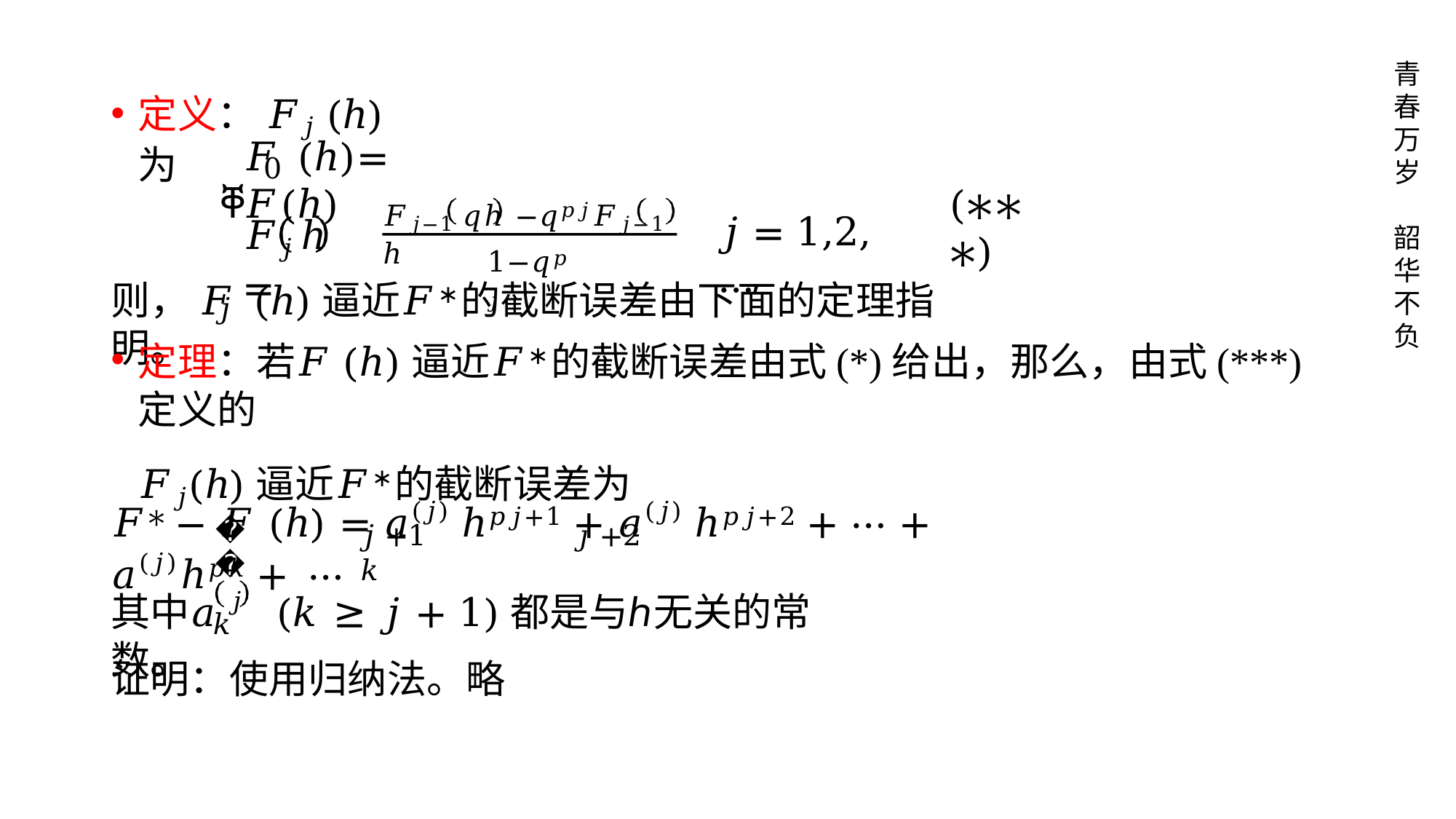

青 春 万 岁
# 定义： 𝐹𝑗(ℎ) 为
𝐹 (ℎ)	= 𝐹(ℎ)
0
ቐ
(∗∗∗)
𝐹𝑗−1 𝑞ℎ −𝑞𝑝𝑗𝐹𝑗−1 ℎ

𝐹𝑗	ℎ	=
𝑗 = 1,2, …

韶 华 不 负

1−𝑞𝑝𝑗
则， 𝐹 (ℎ)逼近𝐹∗的截断误差由下面的定理指明。
𝑗
定理：若𝐹(ℎ)逼近𝐹∗的截断误差由式(*)给出，那么，由式(***)定义的
𝐹𝑗(ℎ)逼近𝐹∗的截断误差为
𝐹∗ − 𝐹 (ℎ) = 𝑎(𝑗) ℎ𝑝𝑗+1 + 𝑎(𝑗) ℎ𝑝𝑗+2 + ⋯ + 𝑎(𝑗)ℎ𝑝𝑘 + ⋯
𝑗
𝑗+1	𝑗+2	𝑘

其中𝑎 𝑗 (𝑘 ≥ 𝑗 + 1)都是与ℎ无关的常数。
𝑘
证明：使用归纳法。略